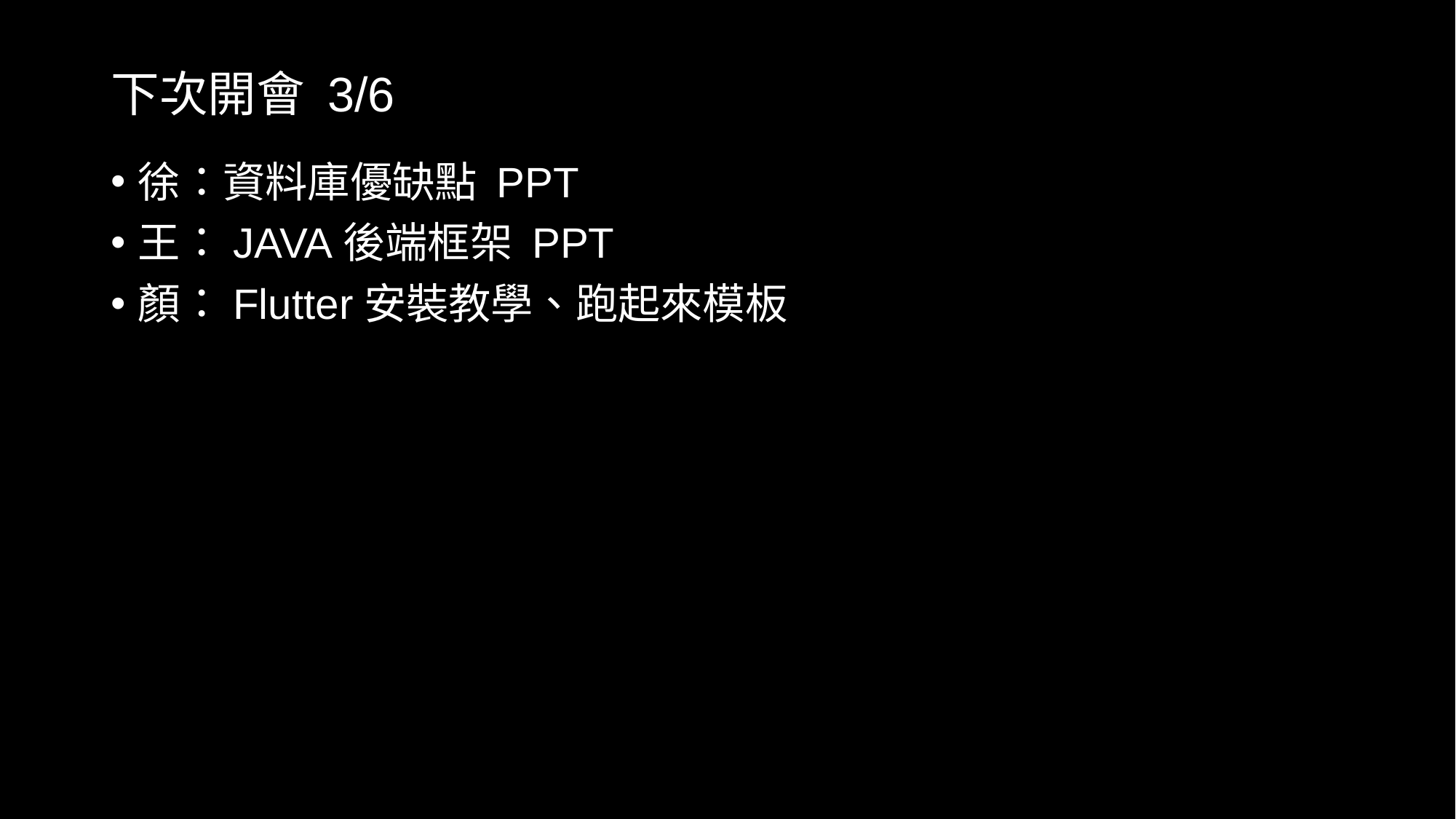

# 下次開會 3/6
徐：資料庫優缺點 PPT
王：JAVA後端框架 PPT
顏：Flutter安裝教學、跑起來模板